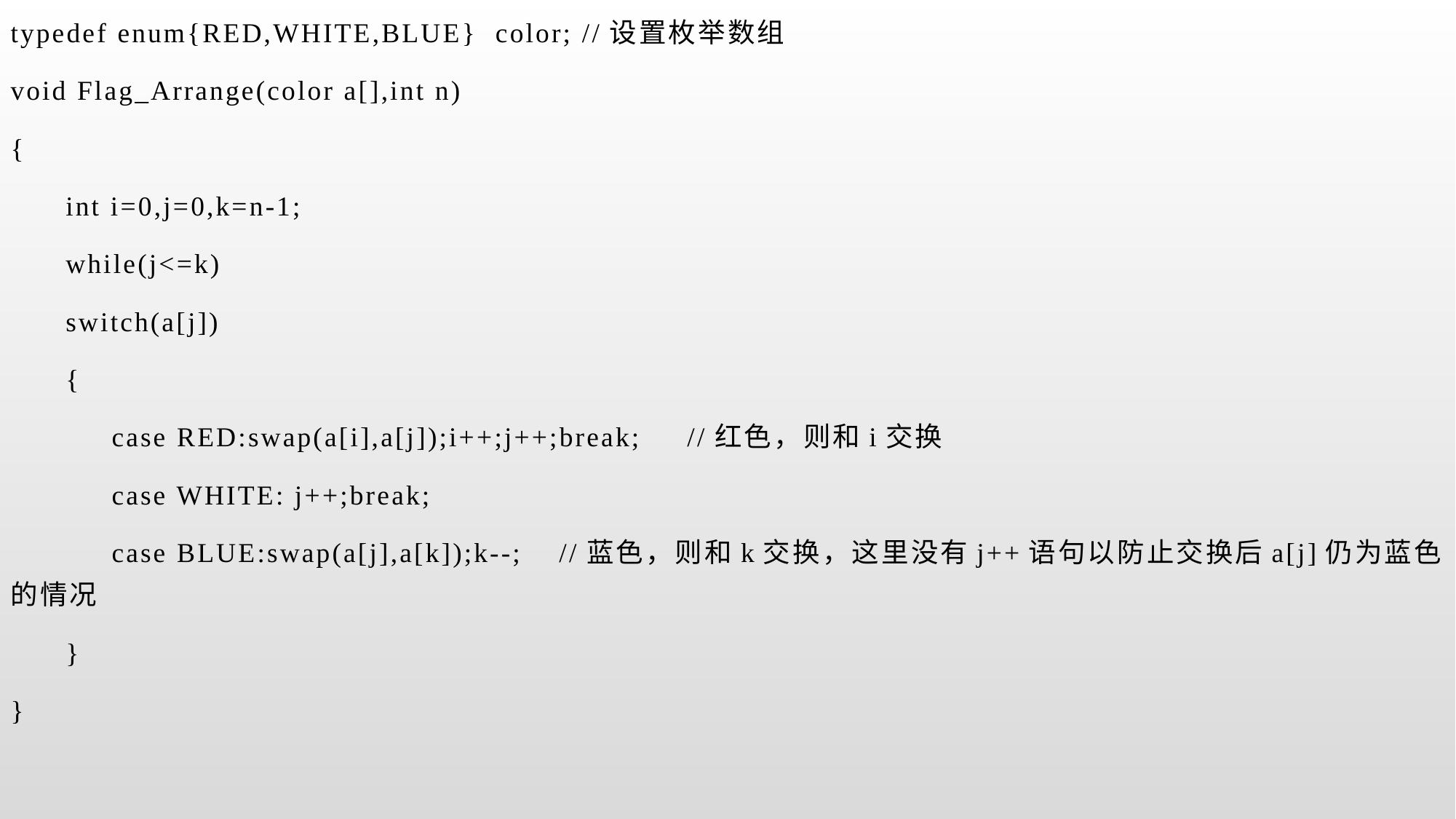

typedef enum{RED,WHITE,BLUE}  color; //设置枚举数组
void Flag_Arrange(color a[],int n)
{
      int i=0,j=0,k=n-1;
      while(j<=k)
      switch(a[j])
      {
           case RED:swap(a[i],a[j]);i++;j++;break;     //红色，则和i交换
           case WHITE: j++;break;
           case BLUE:swap(a[j],a[k]);k--;    //蓝色，则和k交换，这里没有j++语句以防止交换后a[j]仍为蓝色的情况
      }
}